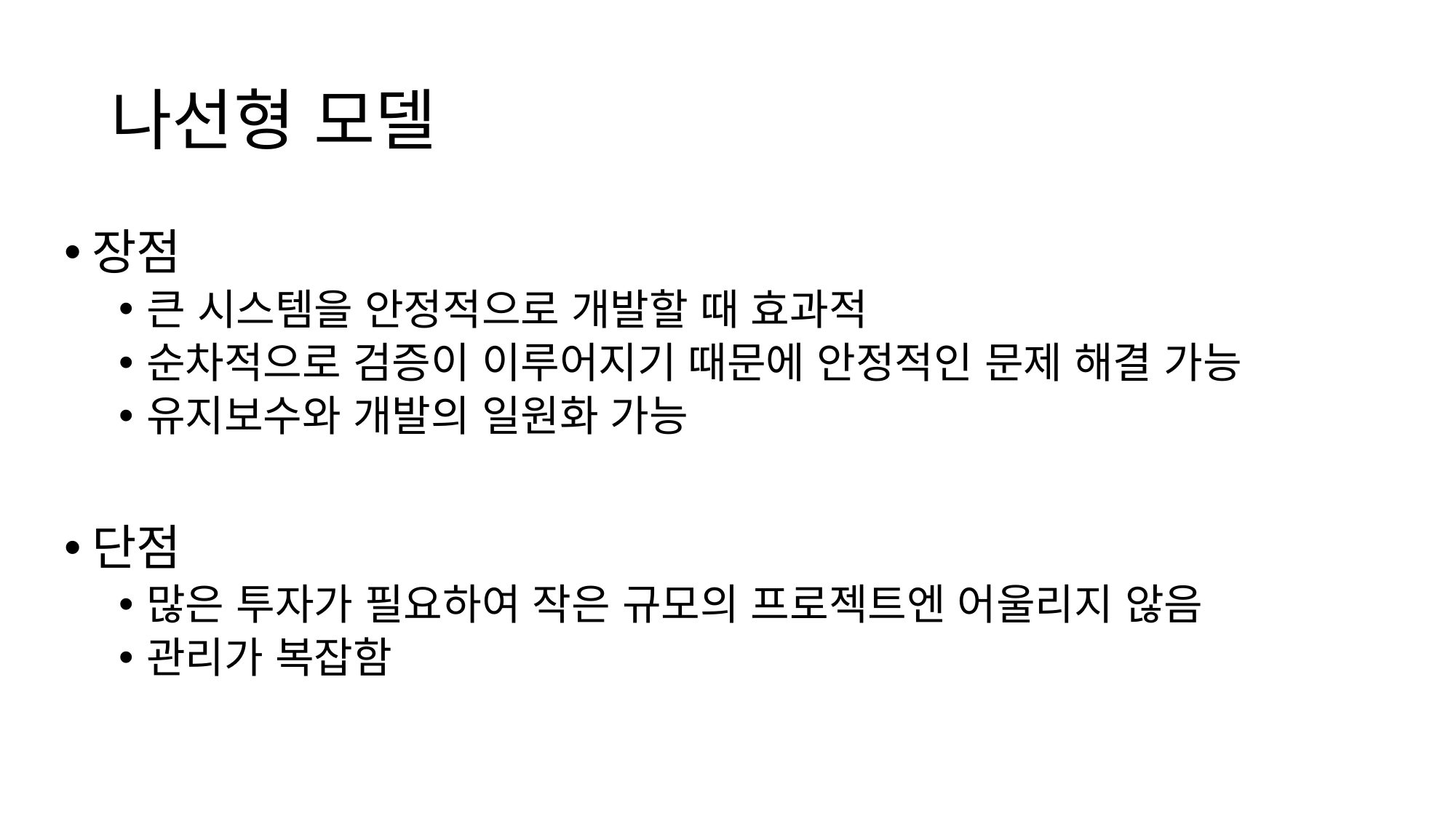

# 나선형 모델
장점
큰 시스템을 안정적으로 개발할 때 효과적
순차적으로 검증이 이루어지기 때문에 안정적인 문제 해결 가능
유지보수와 개발의 일원화 가능

단점
많은 투자가 필요하여 작은 규모의 프로젝트엔 어울리지 않음
관리가 복잡함